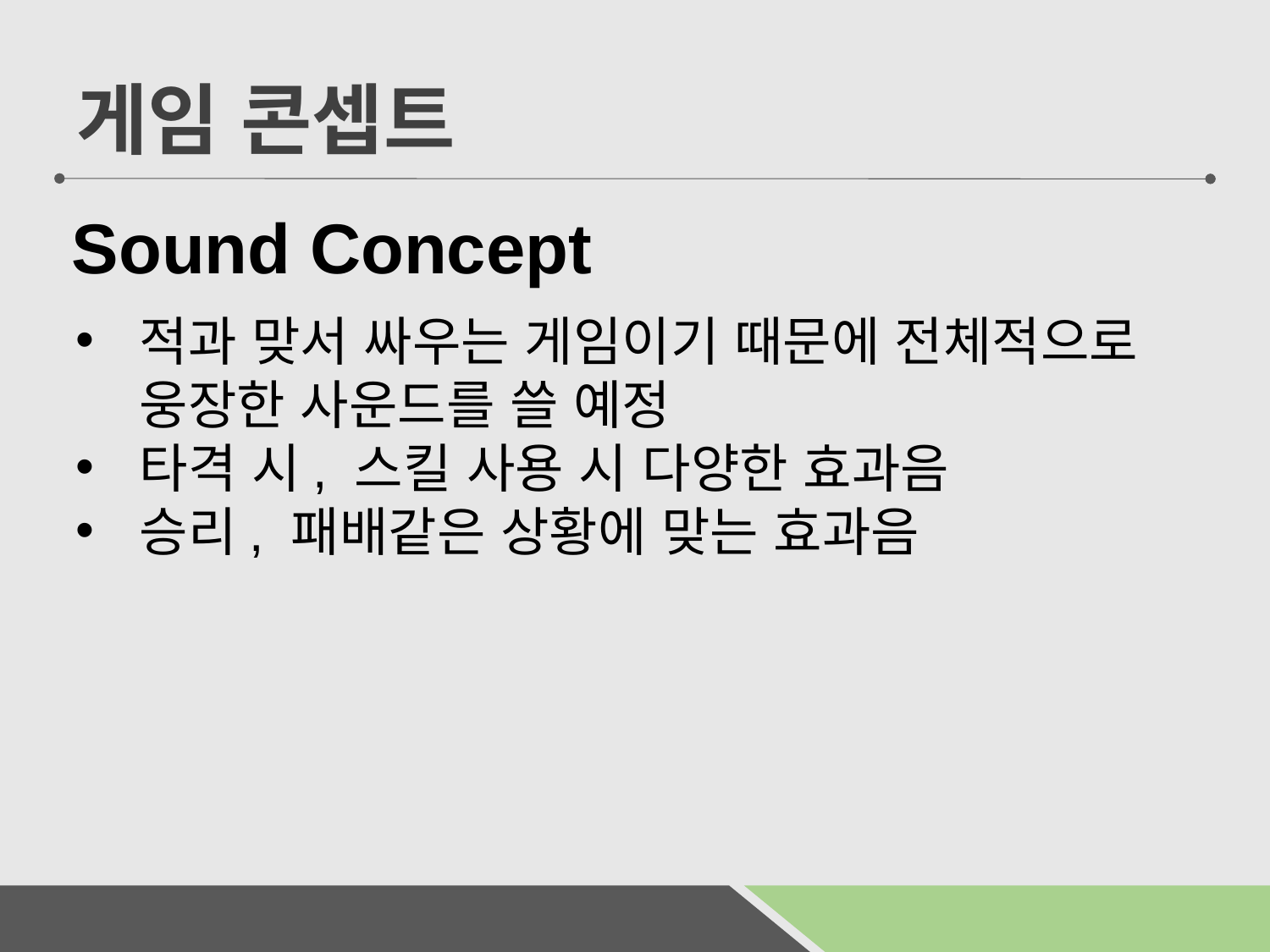

게임 콘셉트
Sound Concept
적과 맞서 싸우는 게임이기 때문에 전체적으로 웅장한 사운드를 쓸 예정
타격 시, 스킬 사용 시 다양한 효과음
승리, 패배같은 상황에 맞는 효과음